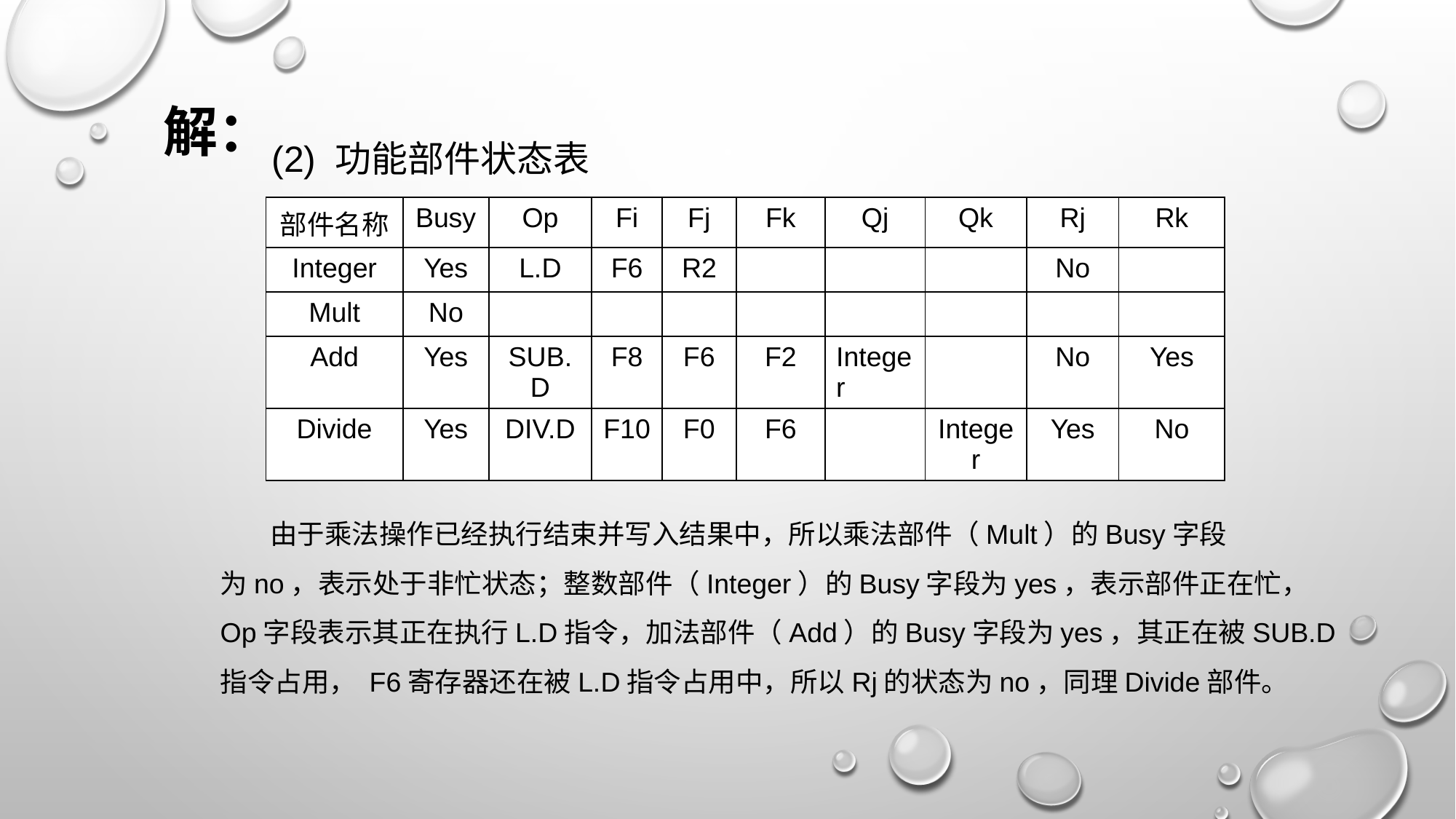

解：
(2) 功能部件状态表
| 部件名称 | Busy | Op | Fi | Fj | Fk | Qj | Qk | Rj | Rk |
| --- | --- | --- | --- | --- | --- | --- | --- | --- | --- |
| Integer | Yes | L.D | F6 | R2 |  |  |  | No |  |
| Mult | No |  |  |  |  |  |  |  |  |
| Add | Yes | SUB.D | F8 | F6 | F2 | Integer |  | No | Yes |
| Divide | Yes | DIV.D | F10 | F0 | F6 |  | Integer | Yes | No |
       由于乘法操作已经执行结束并写入结果中，所以乘法部件（Mult）的Busy字段
为no，表示处于非忙状态；整数部件（Integer）的Busy字段为yes，表示部件正在忙，
Op字段表示其正在执行L.D指令，加法部件（Add）的Busy字段为yes，其正在被SUB.D
指令占用， F6寄存器还在被L.D指令占用中，所以Rj的状态为no，同理Divide部件。